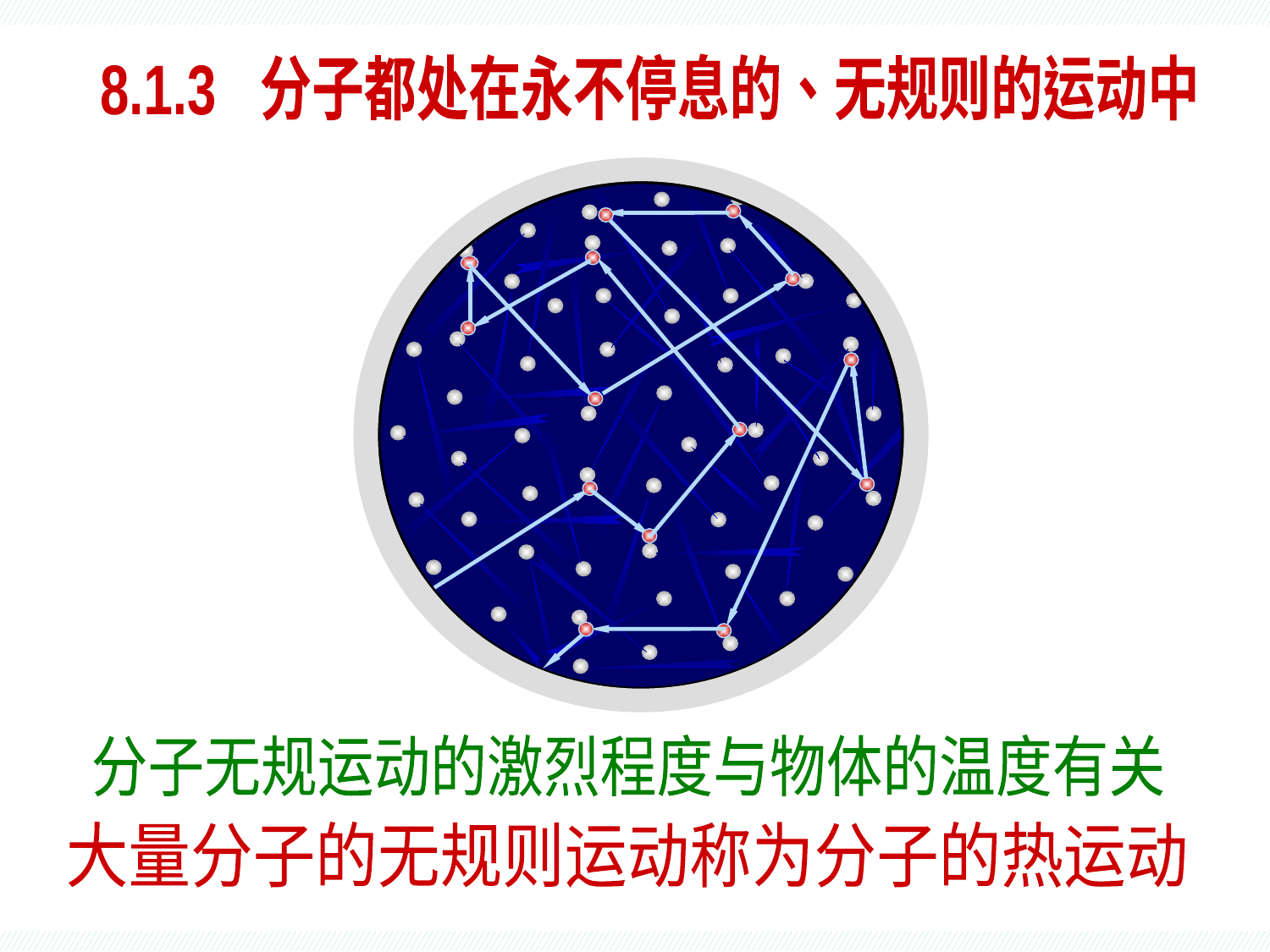

热运动
8.1.3   分子都处在永不停息的、无规则的运动中

分子无规运动的激烈程度与物体的温度有关
大量分子的无规则运动称为分子的热运动